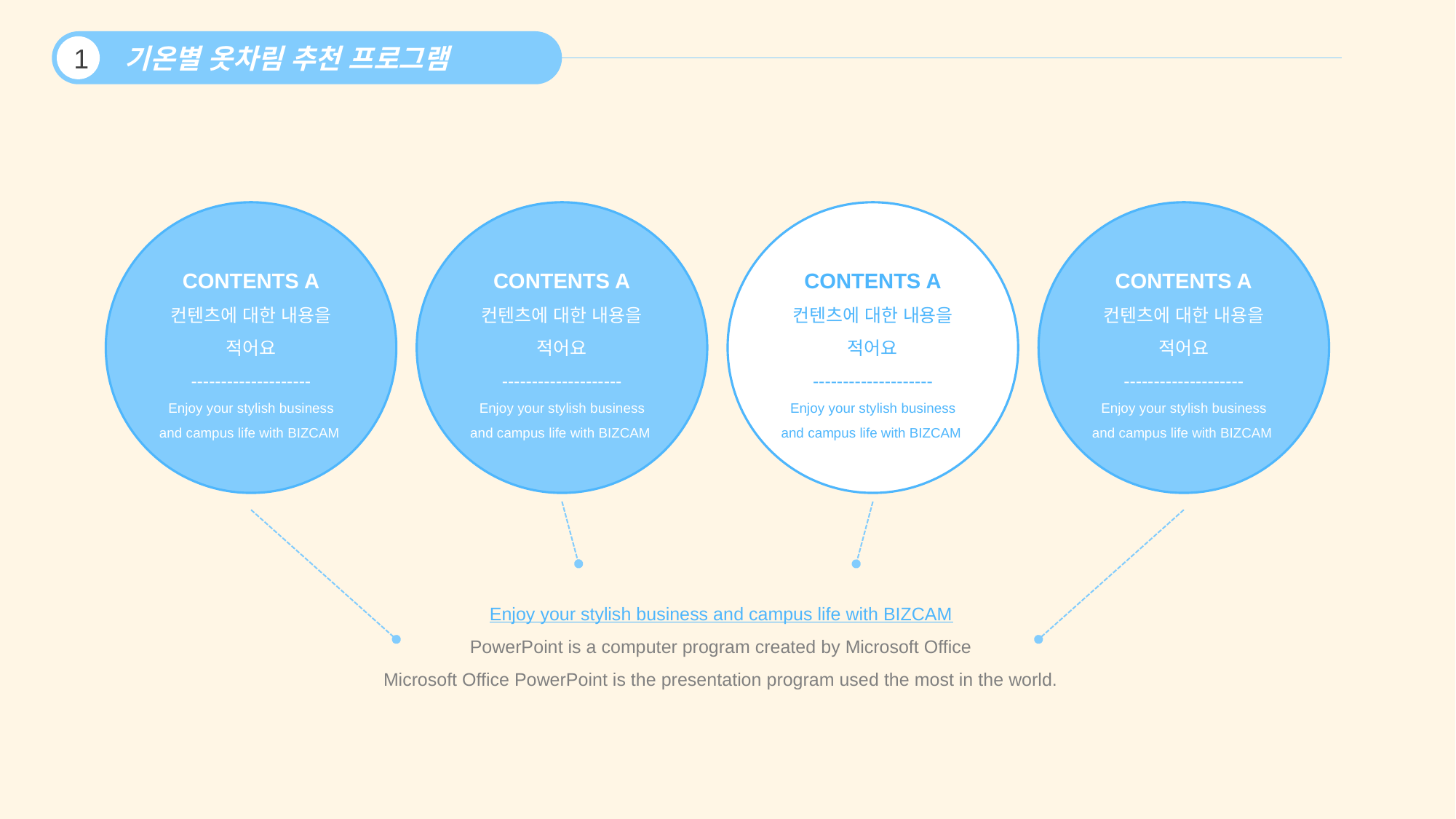

기온별 옷차림 추천 프로그램
1
CONTENTS A
컨텐츠에 대한 내용을 적어요
--------------------
Enjoy your stylish business and campus life with BIZCAM
CONTENTS A
컨텐츠에 대한 내용을 적어요
--------------------
Enjoy your stylish business and campus life with BIZCAM
CONTENTS A
컨텐츠에 대한 내용을 적어요
--------------------
Enjoy your stylish business and campus life with BIZCAM
CONTENTS A
컨텐츠에 대한 내용을 적어요
--------------------
Enjoy your stylish business and campus life with BIZCAM
Enjoy your stylish business and campus life with BIZCAM
PowerPoint is a computer program created by Microsoft Office
Microsoft Office PowerPoint is the presentation program used the most in the world.